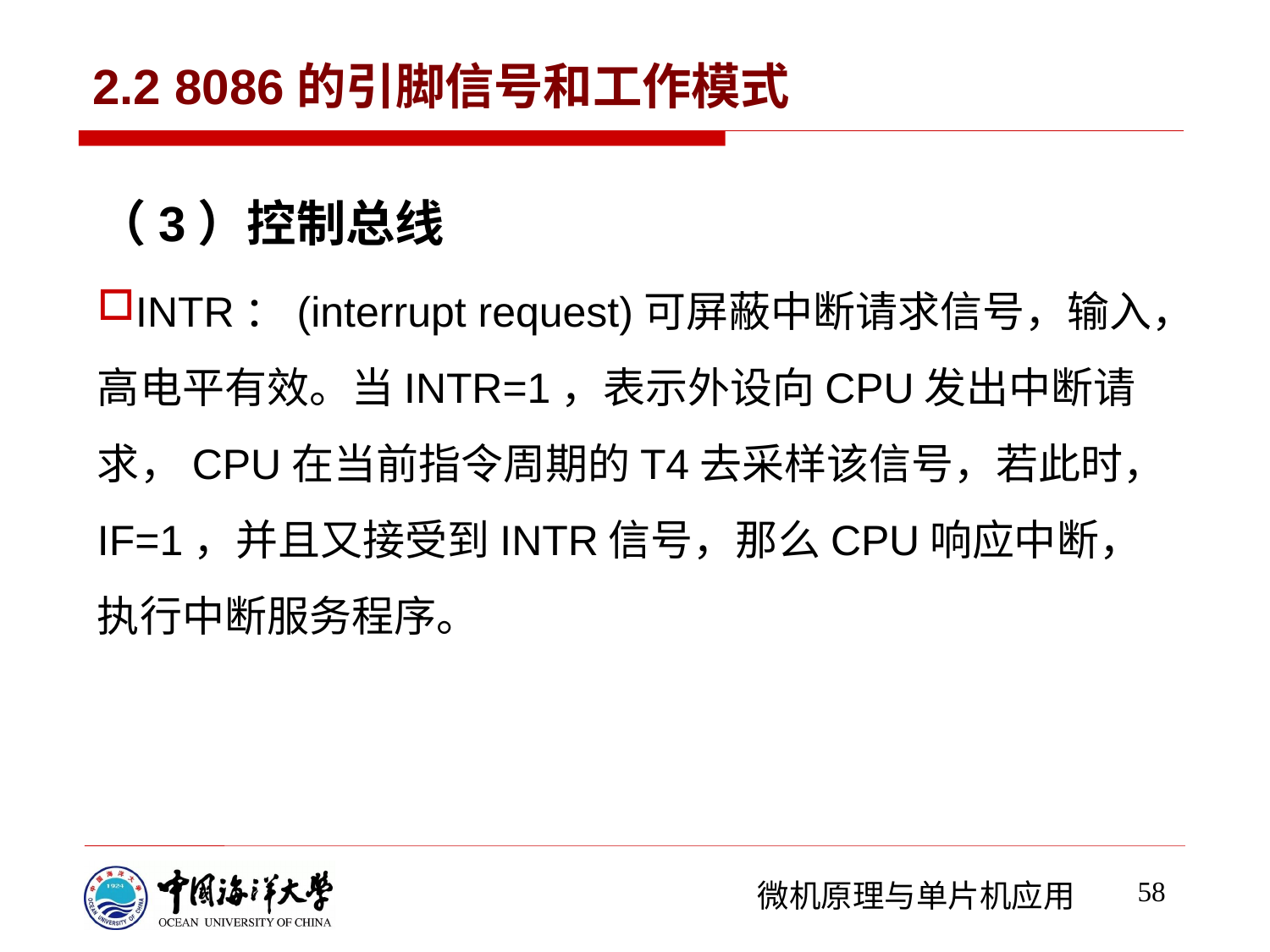

# 2.2 8086的引脚信号和工作模式
（3）控制总线
INTR：(interrupt request)可屏蔽中断请求信号，输入，高电平有效。当INTR=1，表示外设向CPU发出中断请求，CPU在当前指令周期的T4去采样该信号，若此时，IF=1，并且又接受到INTR信号，那么CPU响应中断，执行中断服务程序。

58